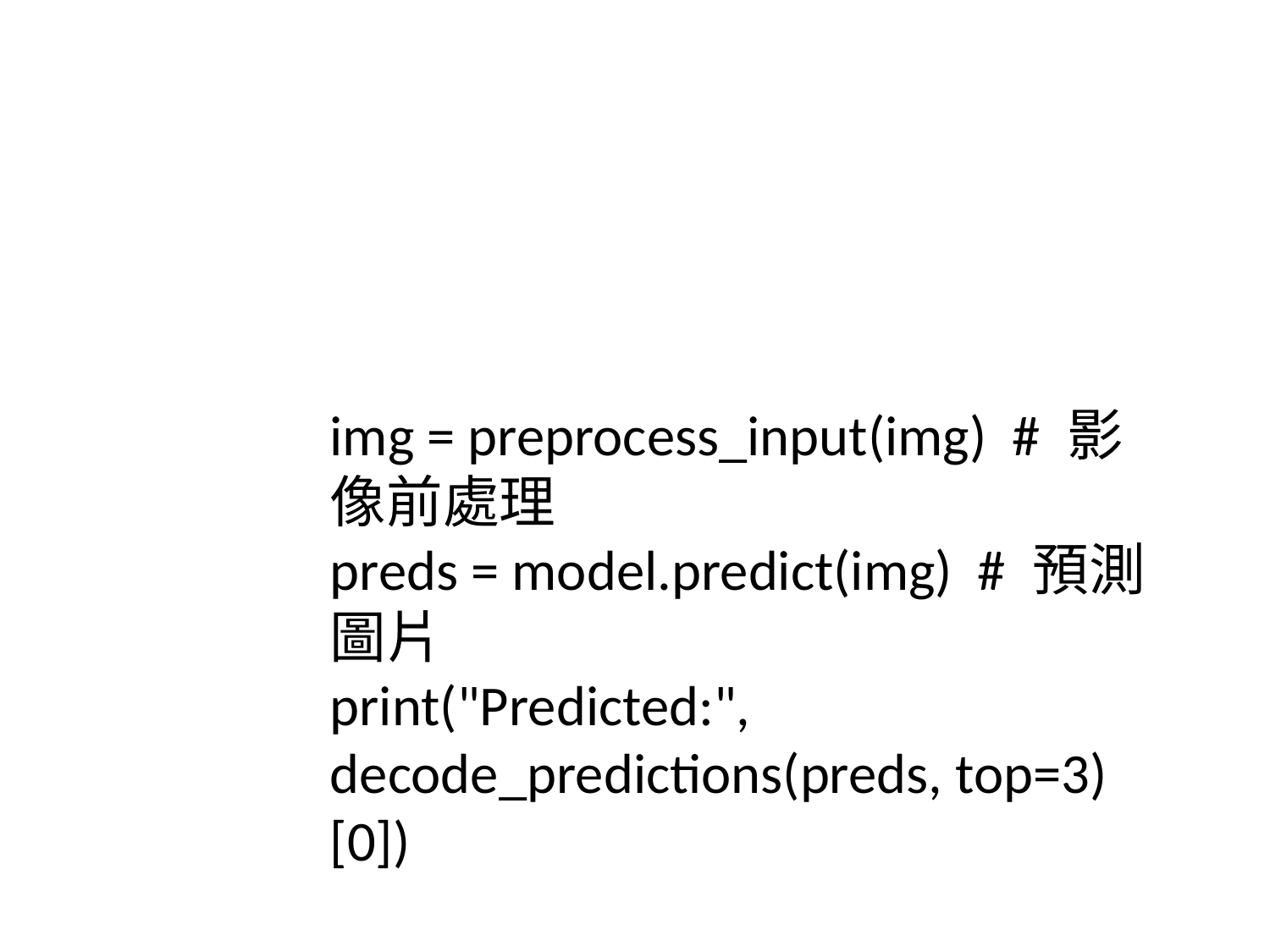

img = preprocess_input(img)  # 影像前處理
preds = model.predict(img)  # 預測圖片
print("Predicted:", decode_predictions(preds, top=3)[0])